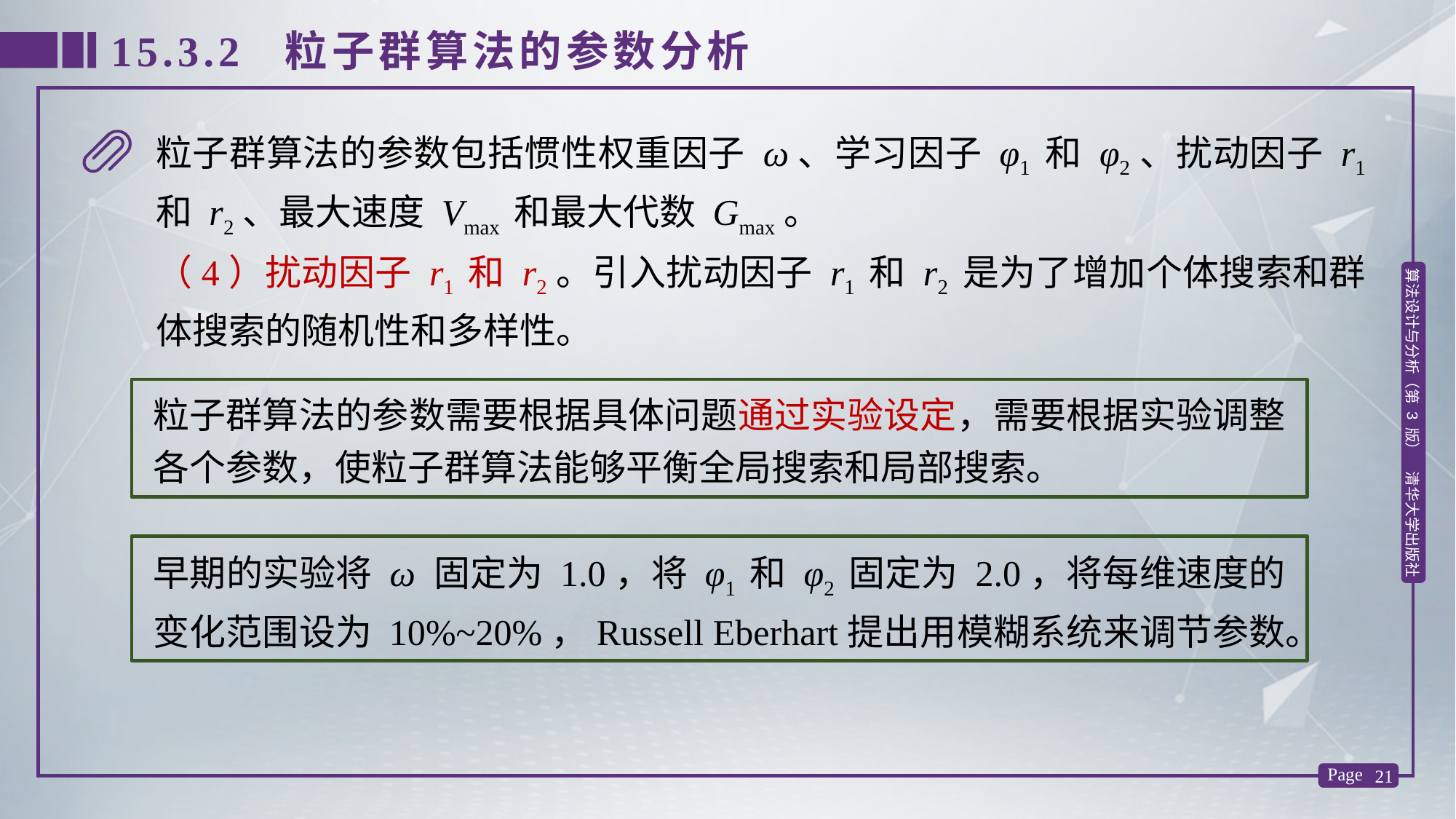

15.3.2  粒子群算法的参数分析
粒子群算法的参数包括惯性权重因子 ω、学习因子 φ1 和 φ2、扰动因子 r1 和 r2、最大速度 Vmax 和最大代数 Gmax。
（4）扰动因子 r1 和 r2。引入扰动因子 r1 和 r2 是为了增加个体搜索和群体搜索的随机性和多样性。

粒子群算法的参数需要根据具体问题通过实验设定，需要根据实验调整各个参数，使粒子群算法能够平衡全局搜索和局部搜索。
早期的实验将 ω 固定为 1.0，将 φ1 和 φ2 固定为 2.0，将每维速度的变化范围设为 10%~20%，Russell Eberhart提出用模糊系统来调节参数。